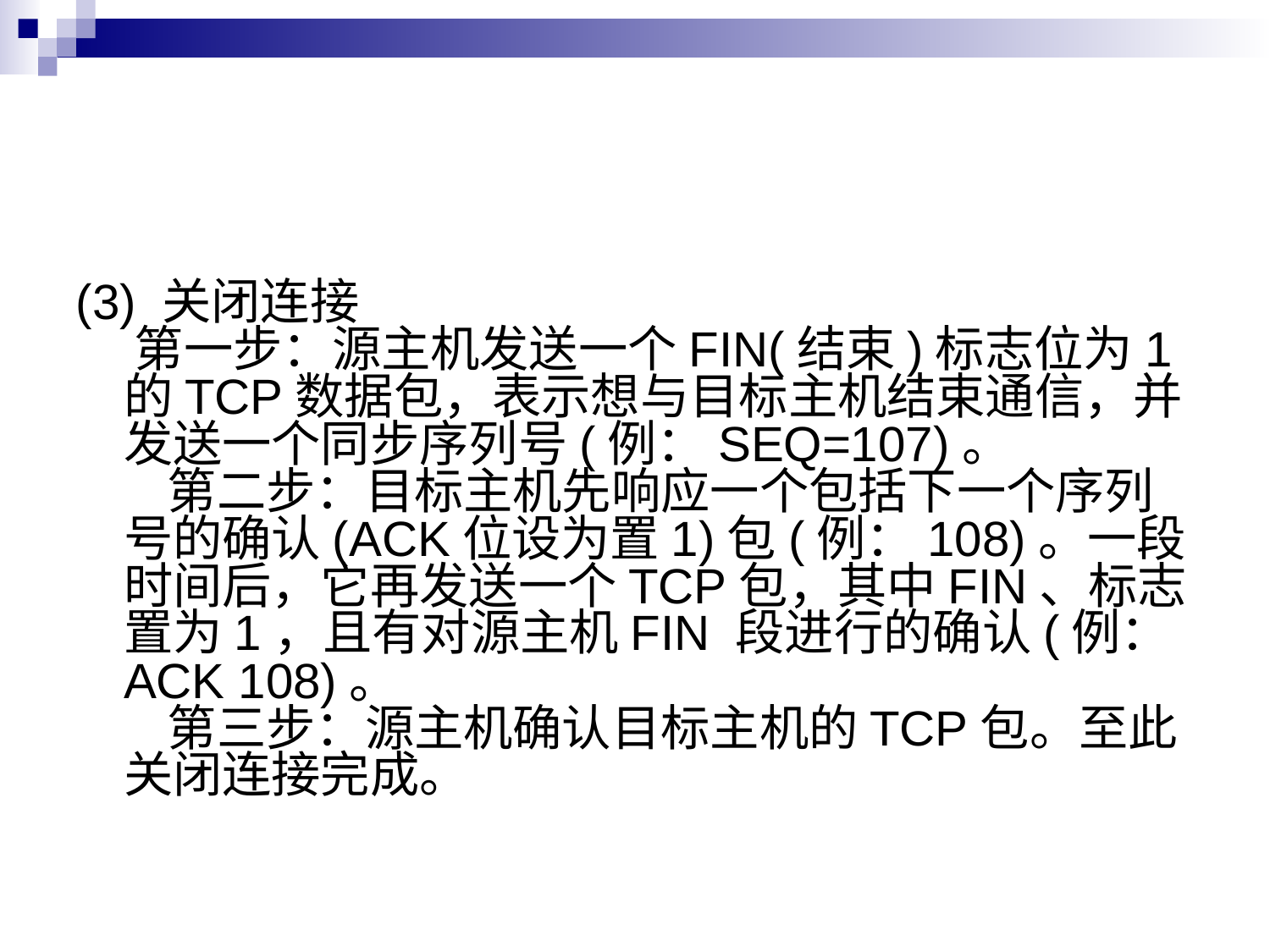

#
(3) 关闭连接
 第一步：源主机发送一个FIN(结束)标志位为1的TCP数据包，表示想与目标主机结束通信，并发送一个同步序列号(例：SEQ=107)。
    第二步：目标主机先响应一个包括下一个序列号的确认(ACK位设为置1)包(例：108)。一段时间后，它再发送一个TCP包，其中FIN、标志置为1，且有对源主机FIN 段进行的确认(例：ACK 108)。
    第三步：源主机确认目标主机的TCP包。至此关闭连接完成。